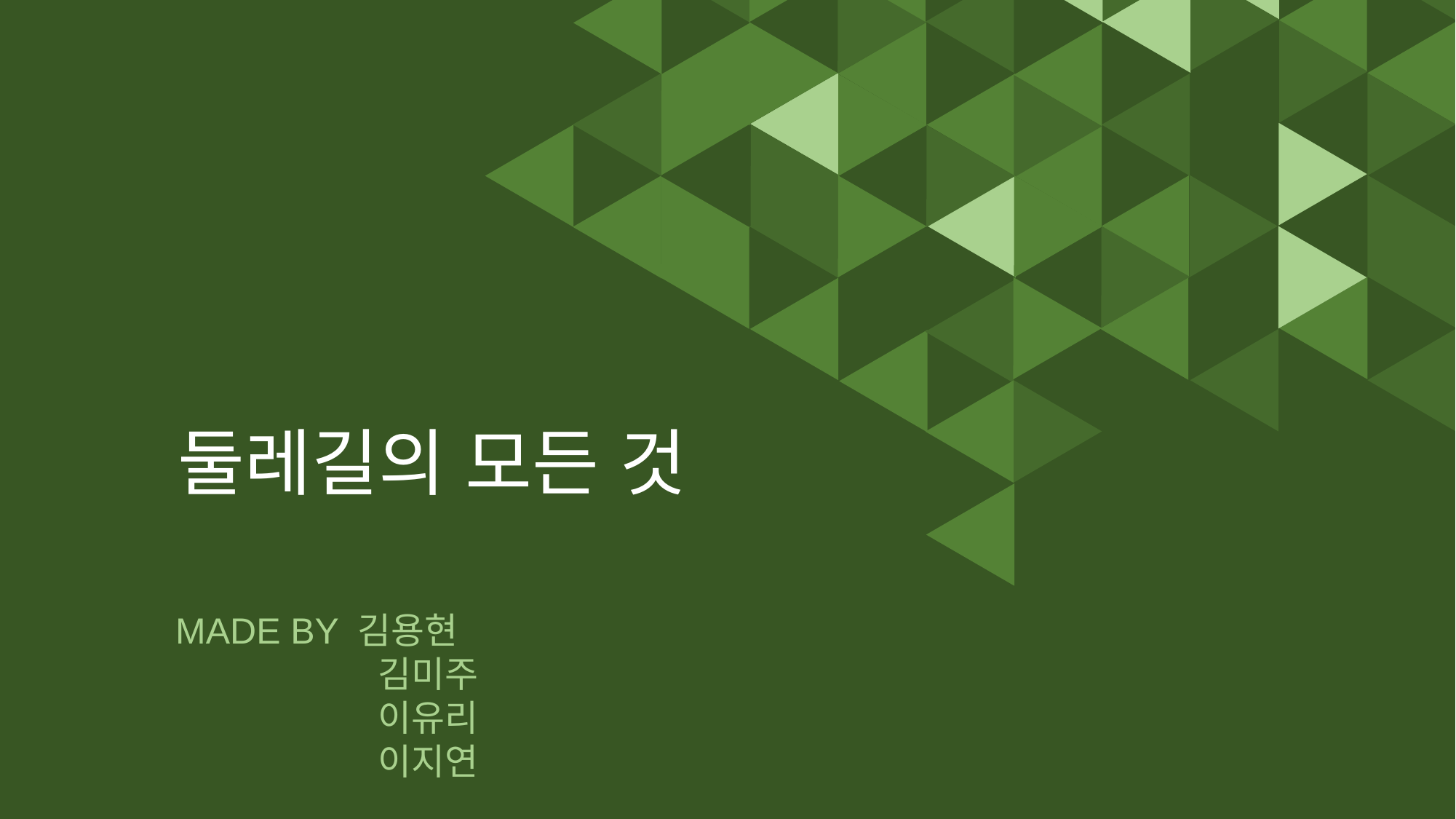

둘레길의 모든 것

MADE BY 김용현
                   김미주
                   이유리
                   이지연